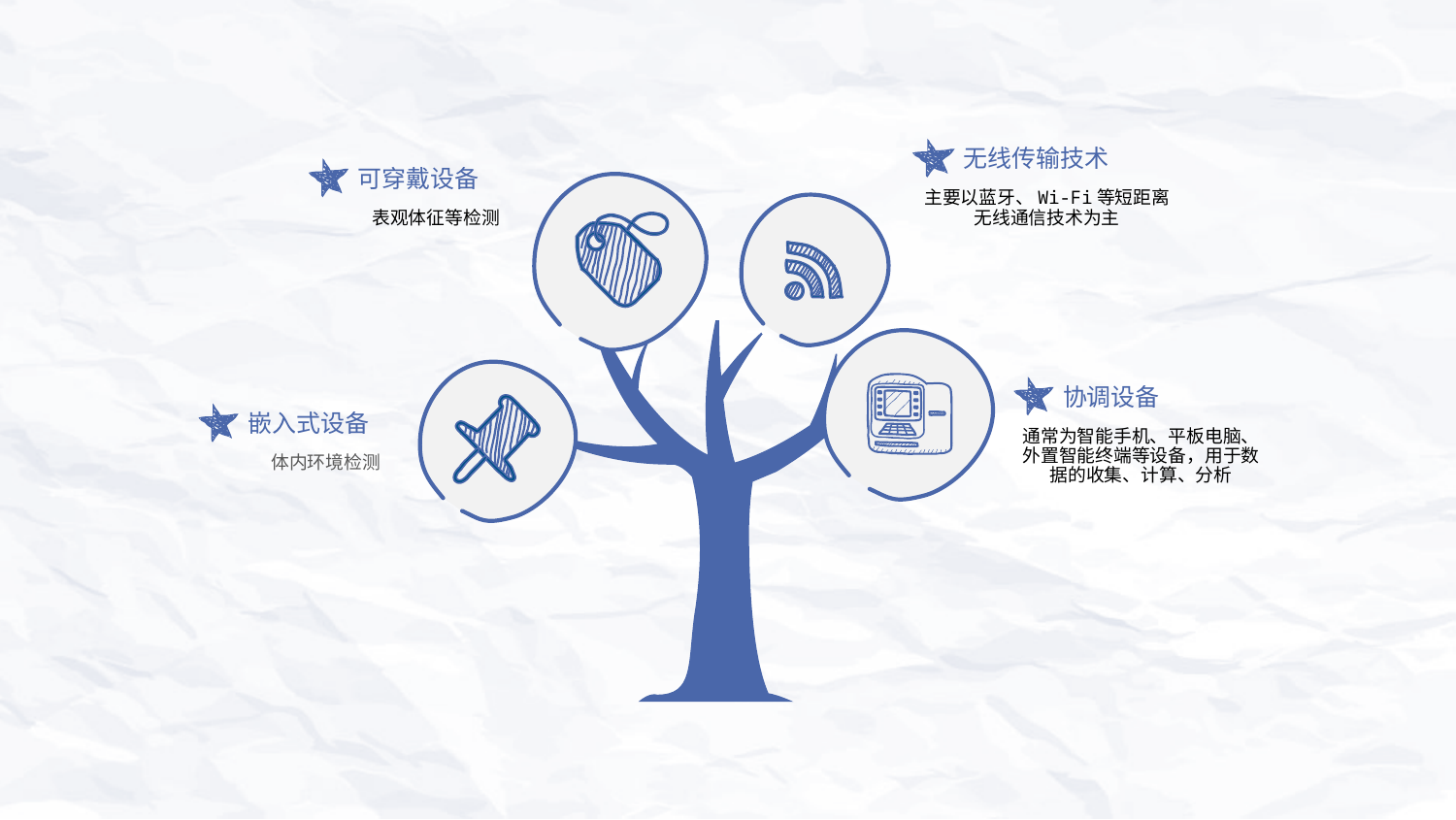

无线传输技术

主要以蓝牙、Wi-Fi等短距离无线通信技术为主
可穿戴设备

表观体征等检测

协调设备

通常为智能手机、平板电脑、外置智能终端等设备，用于数据的收集、计算、分析
嵌入式设备

体内环境检测